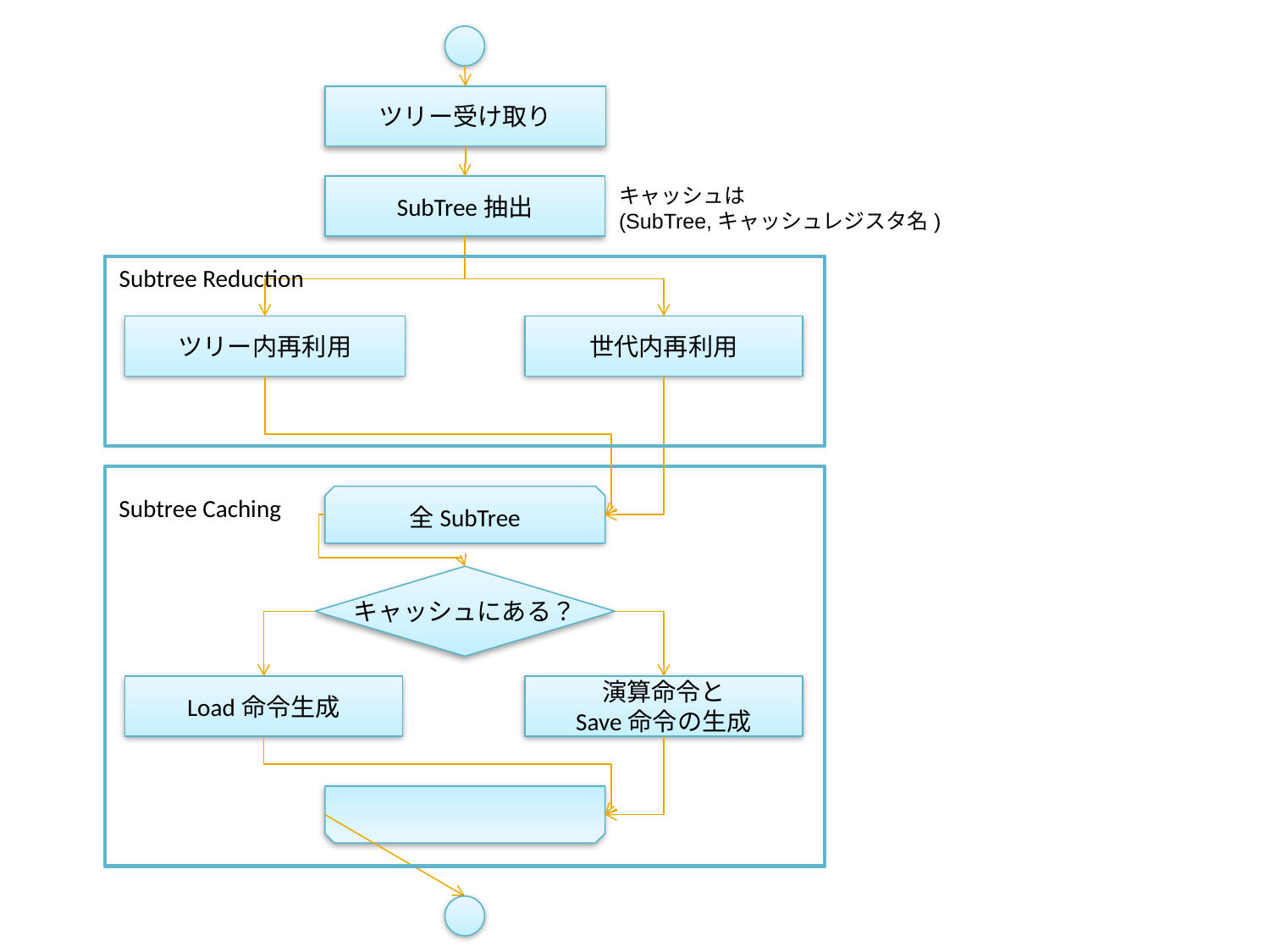

ツリー受け取り
SubTree抽出
キャッシュは
(SubTree,キャッシュレジスタ名)
Subtree Reduction

ツリー内再利用
世代内再利用

Subtree Caching
全SubTree
キャッシュにある？
Load命令生成
演算命令と
Save命令の生成